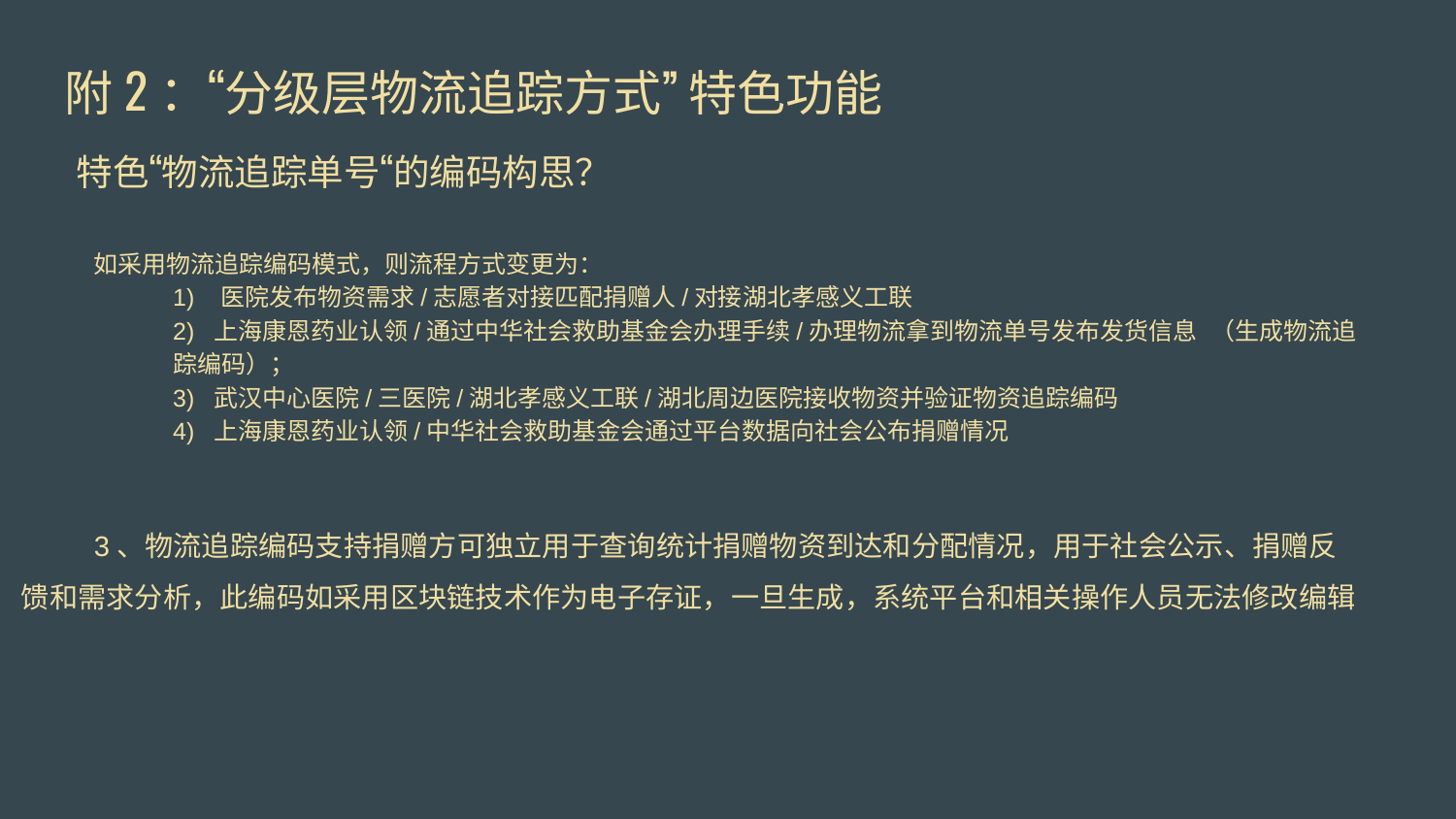

附2：“分级层物流追踪方式” 特色功能
# 特色“物流追踪单号“的编码构思？

如采用物流追踪编码模式，则流程方式变更为：
1)   医院发布物资需求/志愿者对接匹配捐赠人/对接湖北孝感义工联
2)  上海康恩药业认领/通过中华社会救助基金会办理手续/办理物流拿到物流单号发布发货信息  （生成物流追踪编码）；
3)  武汉中心医院/三医院/湖北孝感义工联/湖北周边医院接收物资并验证物资追踪编码
4)  上海康恩药业认领/中华社会救助基金会通过平台数据向社会公布捐赠情况

3、物流追踪编码支持捐赠方可独立用于查询统计捐赠物资到达和分配情况，用于社会公示、捐赠反馈和需求分析，此编码如采用区块链技术作为电子存证，一旦生成，系统平台和相关操作人员无法修改编辑